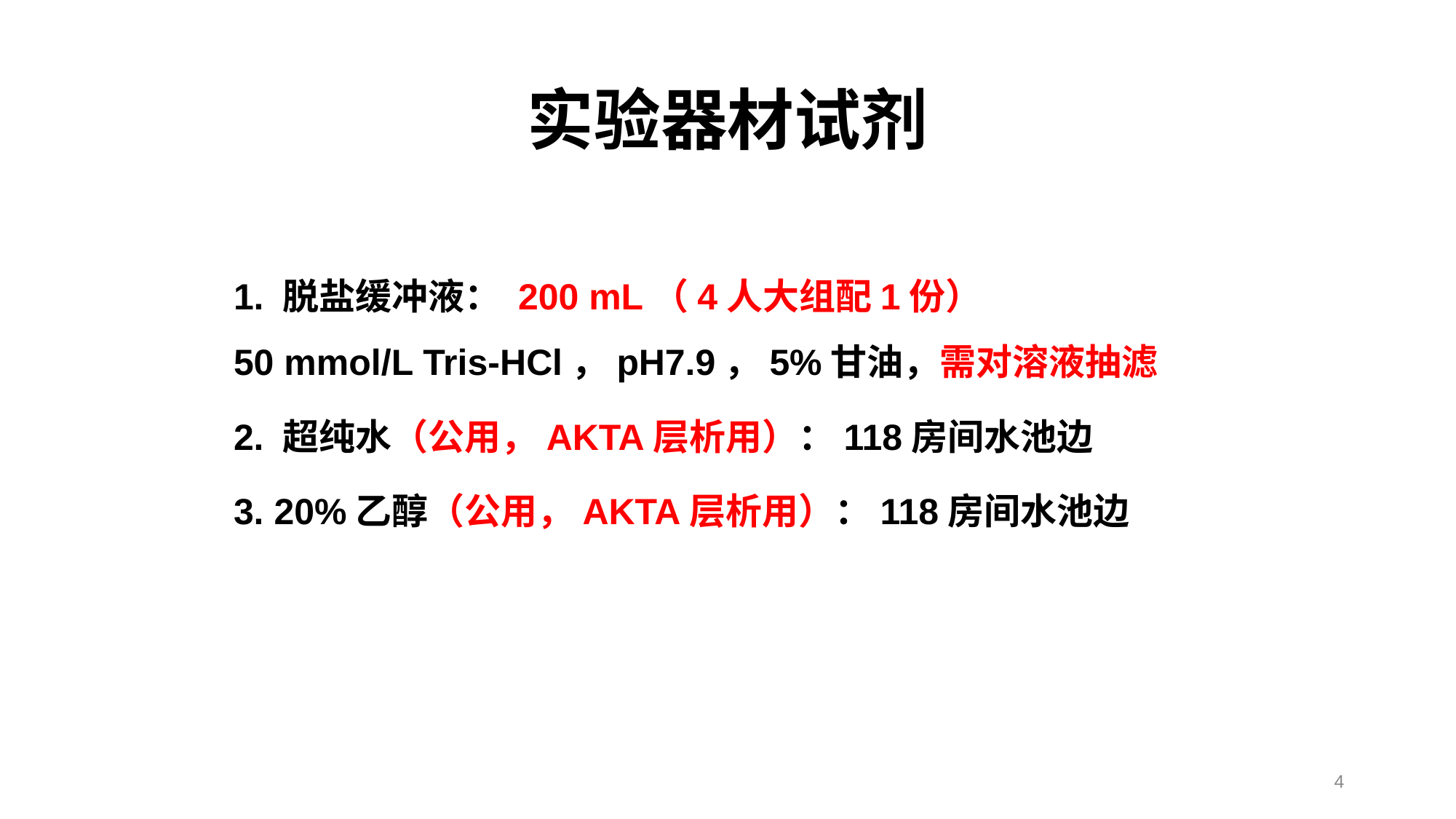

# 实验器材试剂
1. 脱盐缓冲液： 200 mL（4人大组配1份）
50 mmol/L Tris-HCl，pH7.9，5%甘油，需对溶液抽滤
2. 超纯水（公用，AKTA层析用）：118房间水池边
3. 20%乙醇（公用，AKTA层析用）：118房间水池边
4